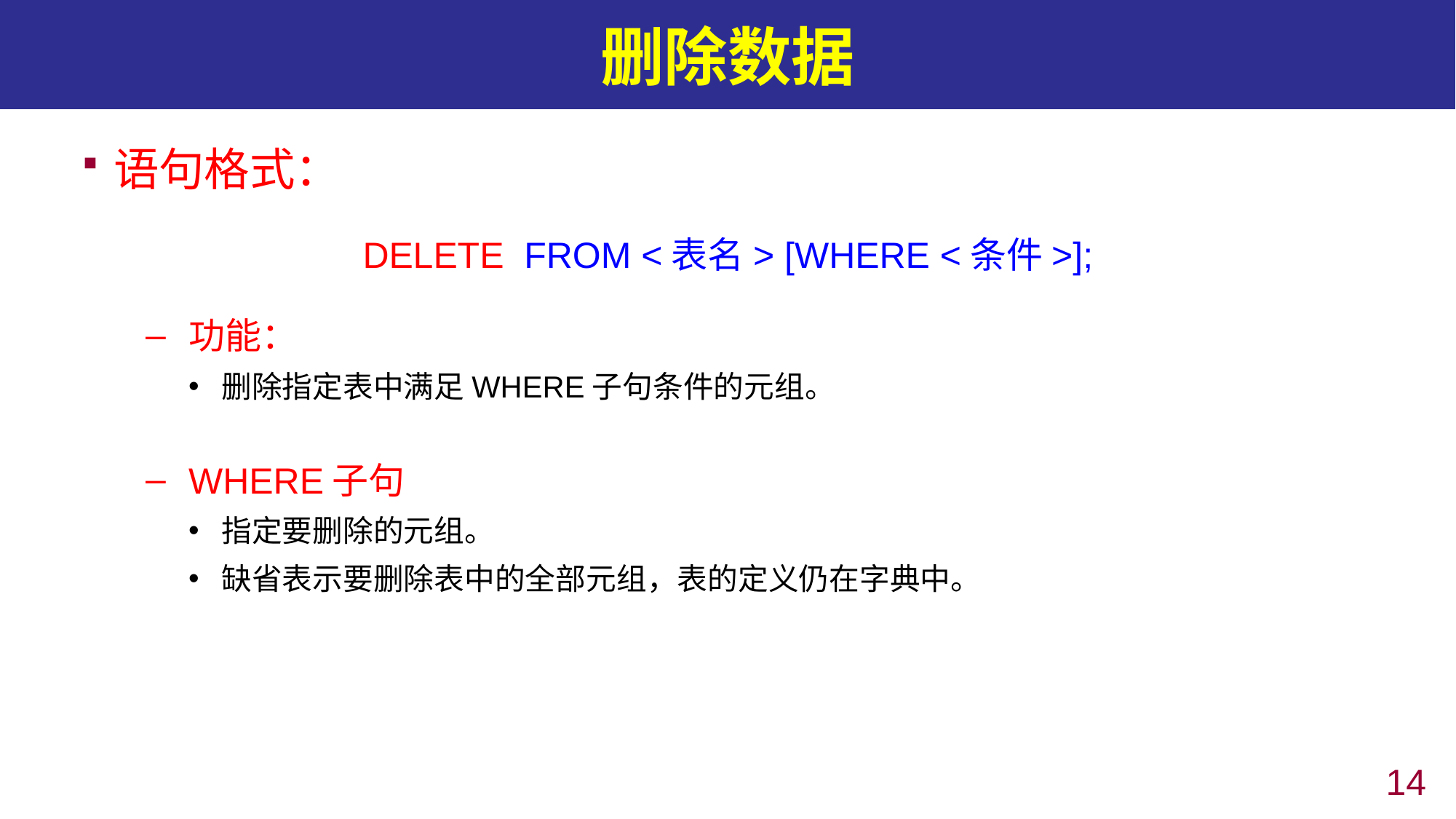

# 删除数据
语句格式：

DELETE  FROM <表名> [WHERE <条件>];

功能：
删除指定表中满足WHERE子句条件的元组。

WHERE子句
指定要删除的元组。
缺省表示要删除表中的全部元组，表的定义仍在字典中。

14